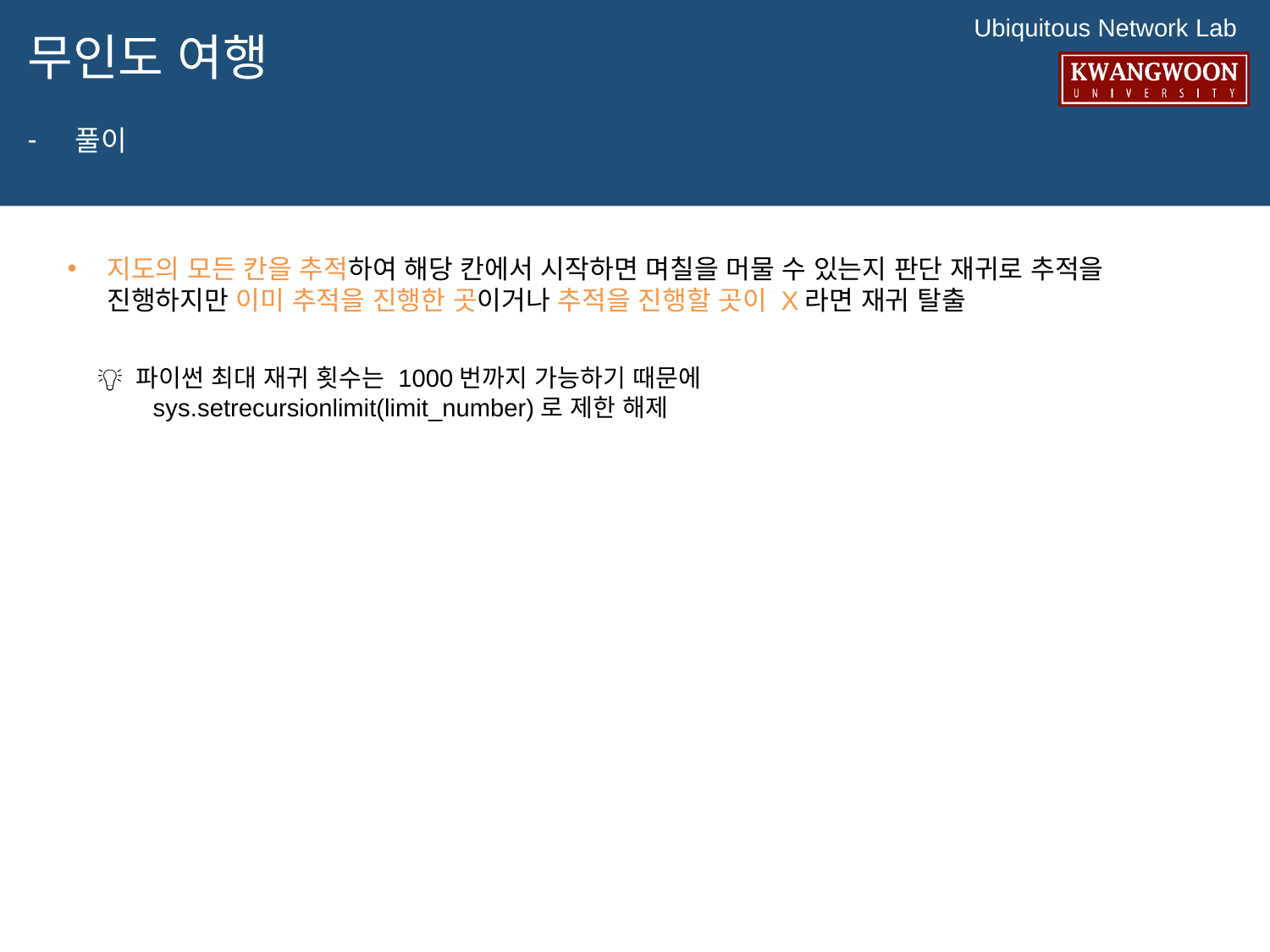

# 무인도 여행
풀이
지도의 모든 칸을 추적하여 해당 칸에서 시작하면 며칠을 머물 수 있는지 판단 재귀로 추적을 진행하지만 이미 추적을 진행한 곳이거나 추적을 진행할 곳이 X라면 재귀 탈출
💡 파이썬 최대 재귀 횟수는 1000번까지 가능하기 때문에
　　sys.setrecursionlimit(limit_number)로 제한 해제